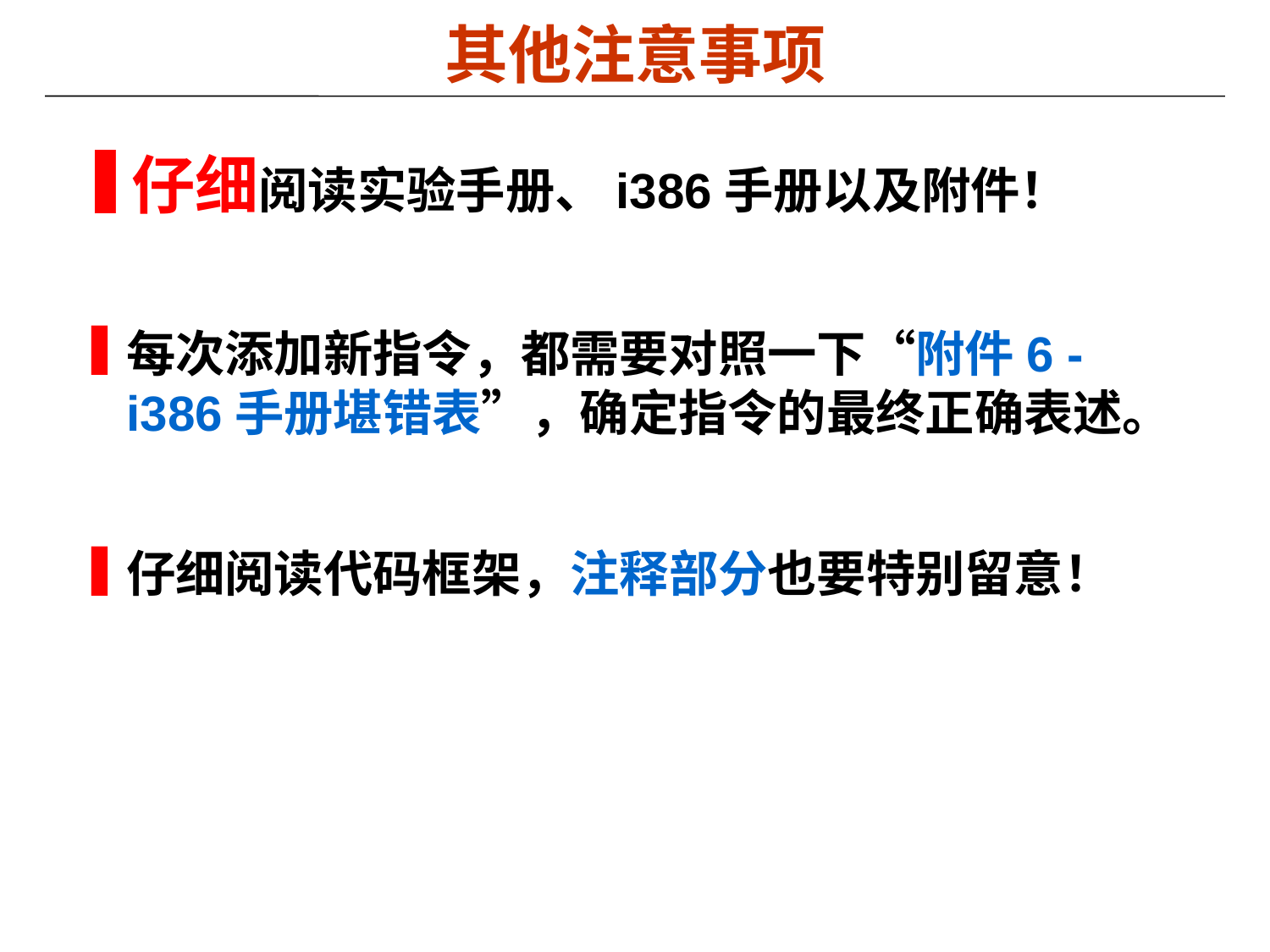

# 其他注意事项
仔细阅读实验手册、i386手册以及附件！

每次添加新指令，都需要对照一下“附件6 - i386手册堪错表”，确定指令的最终正确表述。

仔细阅读代码框架，注释部分也要特别留意！